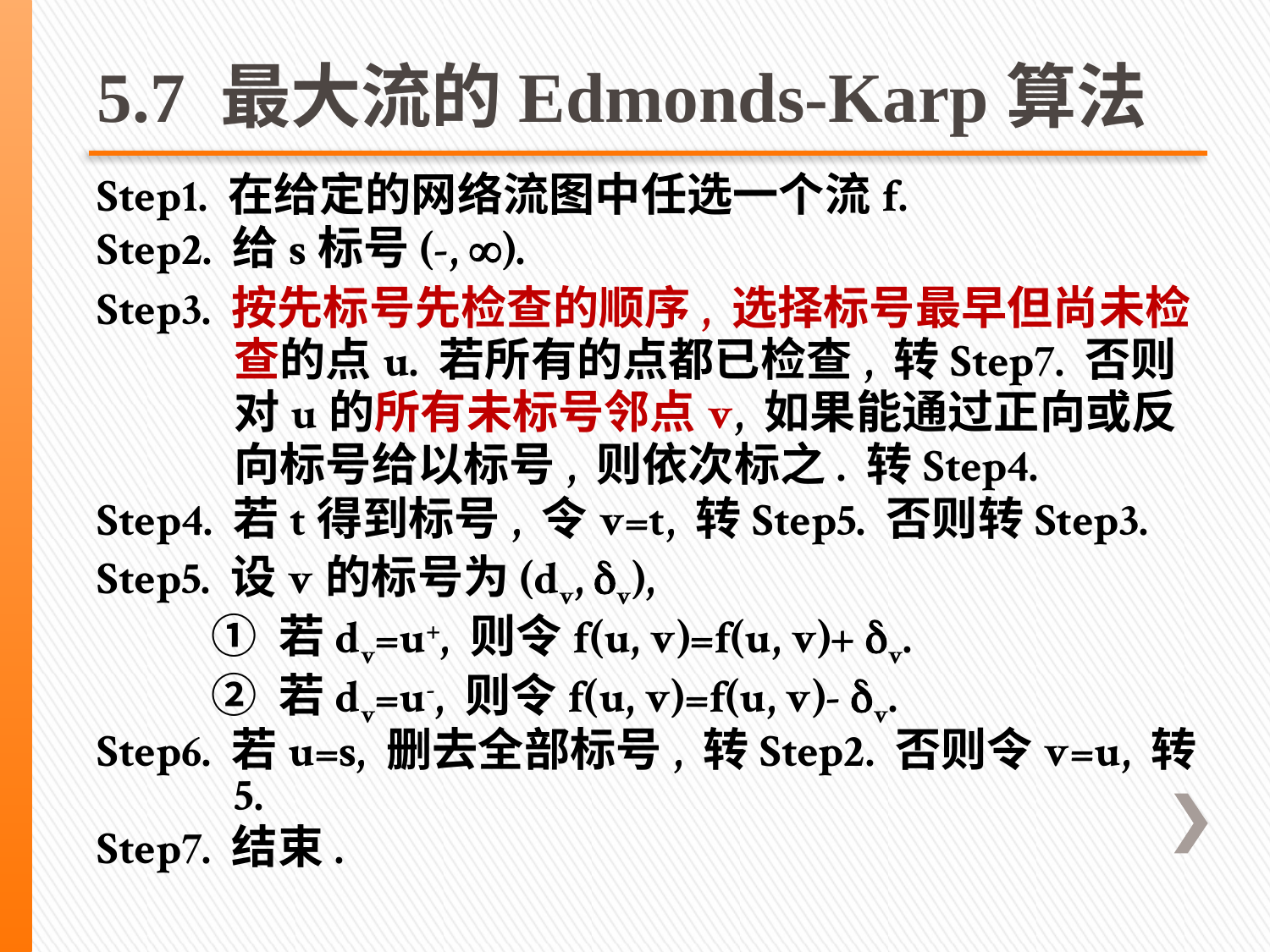

# 5.7 最大流的Edmonds-Karp算法
Step1. 在给定的网络流图中任选一个流f.
Step2. 给s标号(-, ∞).
Step3. 按先标号先检查的顺序, 选择标号最早但尚未检查的点u. 若所有的点都已检查, 转Step7. 否则对u的所有未标号邻点v, 如果能通过正向或反向标号给以标号, 则依次标之. 转Step4.
Step4. 若t得到标号, 令v=t, 转Step5. 否则转Step3.
Step5. 设v的标号为(dv, δv),
           ① 若dv=u+, 则令f(u, v)=f(u, v)+ δv.
           ② 若dv=u-, 则令f(u, v)=f(u, v)- δv.
Step6. 若u=s, 删去全部标号, 转Step2. 否则令v=u, 转5.
Step7. 结束.